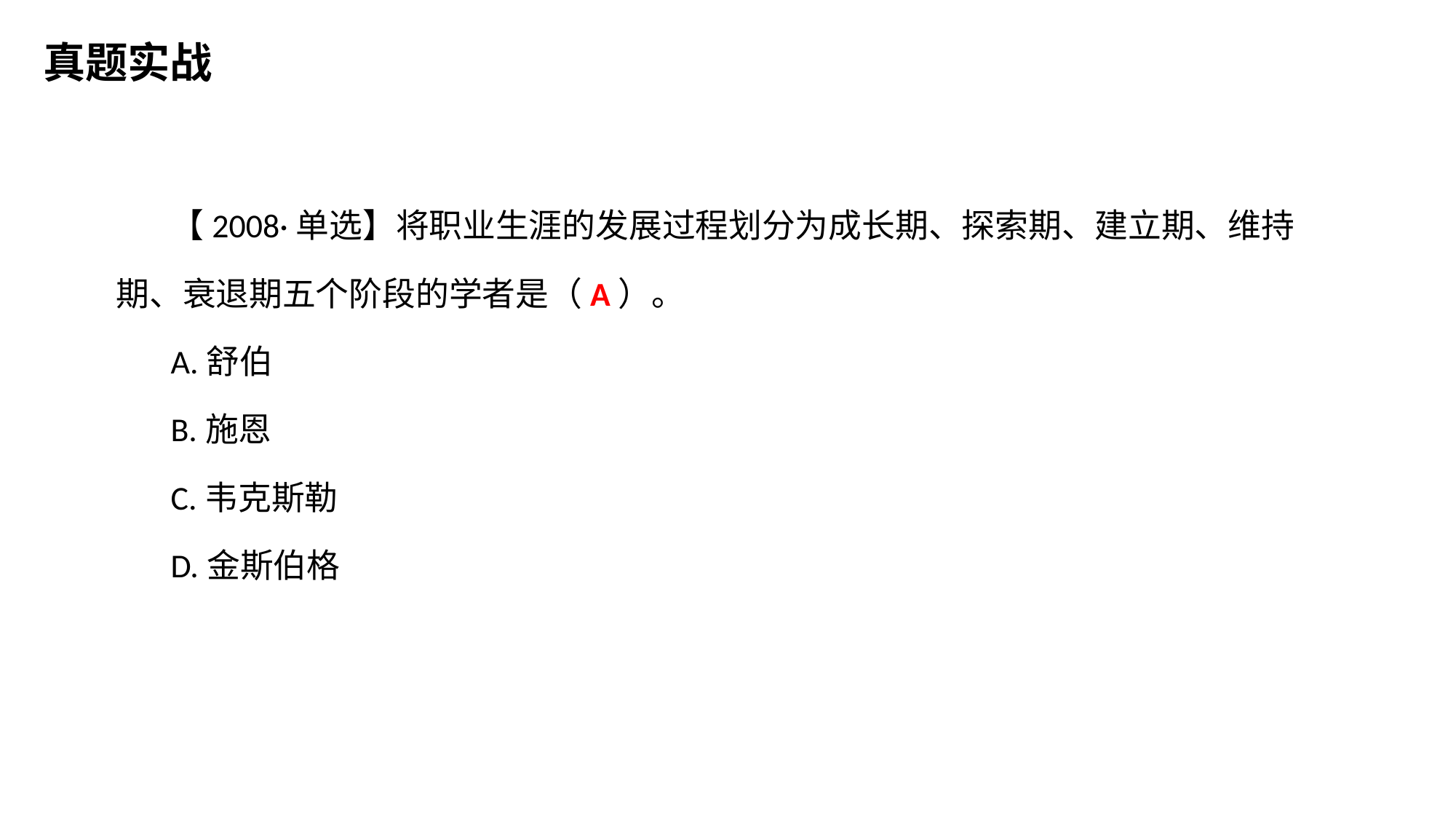

真题实战
【2008·单选】将职业生涯的发展过程划分为成长期、探索期、建立期、维持期、衰退期五个阶段的学者是（A）。
A.舒伯
B.施恩
C.韦克斯勒
D.金斯伯格